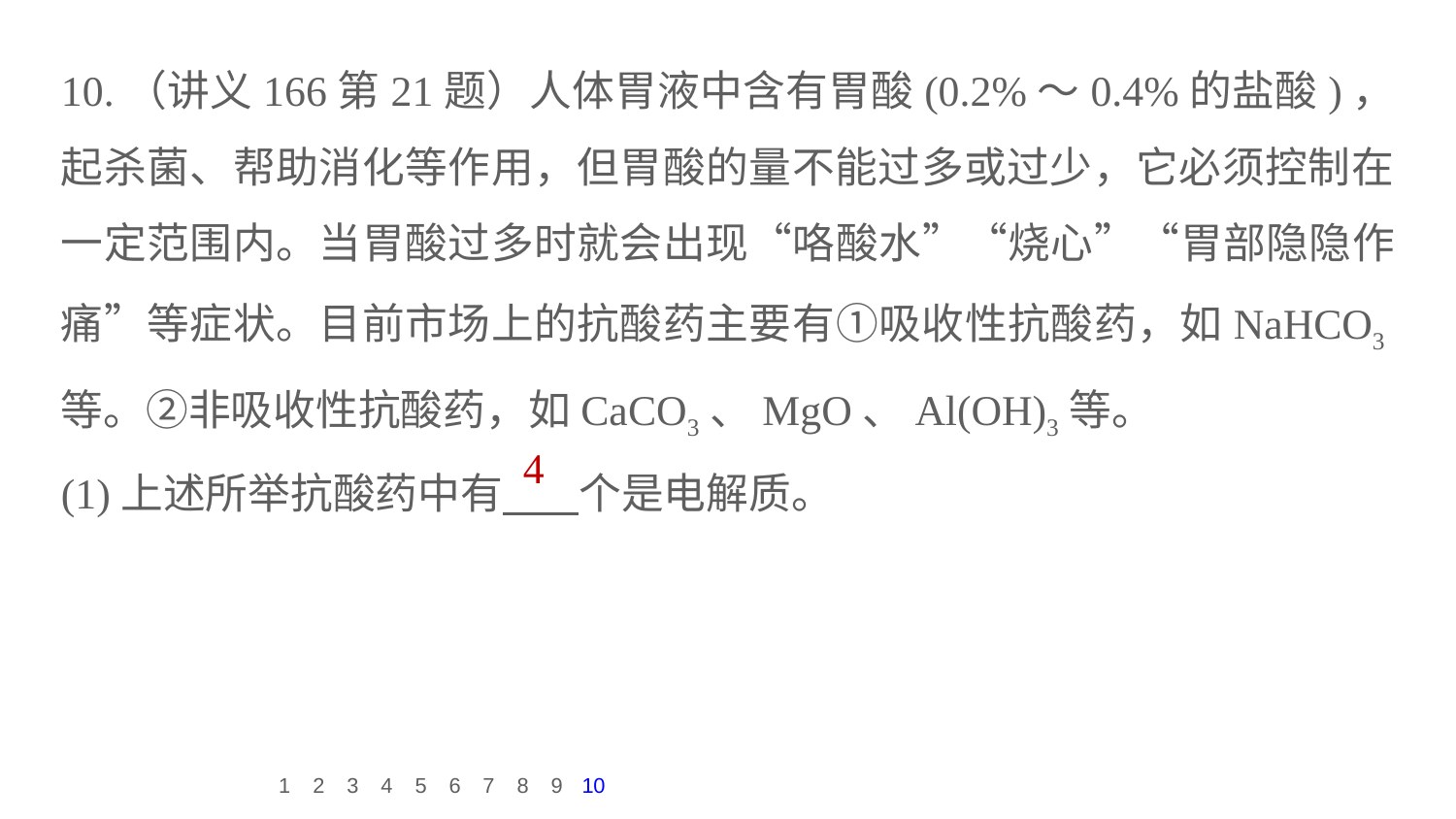

10.（讲义166第21题）人体胃液中含有胃酸(0.2%～0.4%的盐酸)，起杀菌、帮助消化等作用，但胃酸的量不能过多或过少，它必须控制在一定范围内。当胃酸过多时就会出现“咯酸水”“烧心”“胃部隐隐作痛”等症状。目前市场上的抗酸药主要有①吸收性抗酸药，如NaHCO3等。②非吸收性抗酸药，如CaCO3、MgO、Al(OH)3等。
(1)上述所举抗酸药中有        个是电解质。
4
1
2
3
4
5
6
7
8
9
10